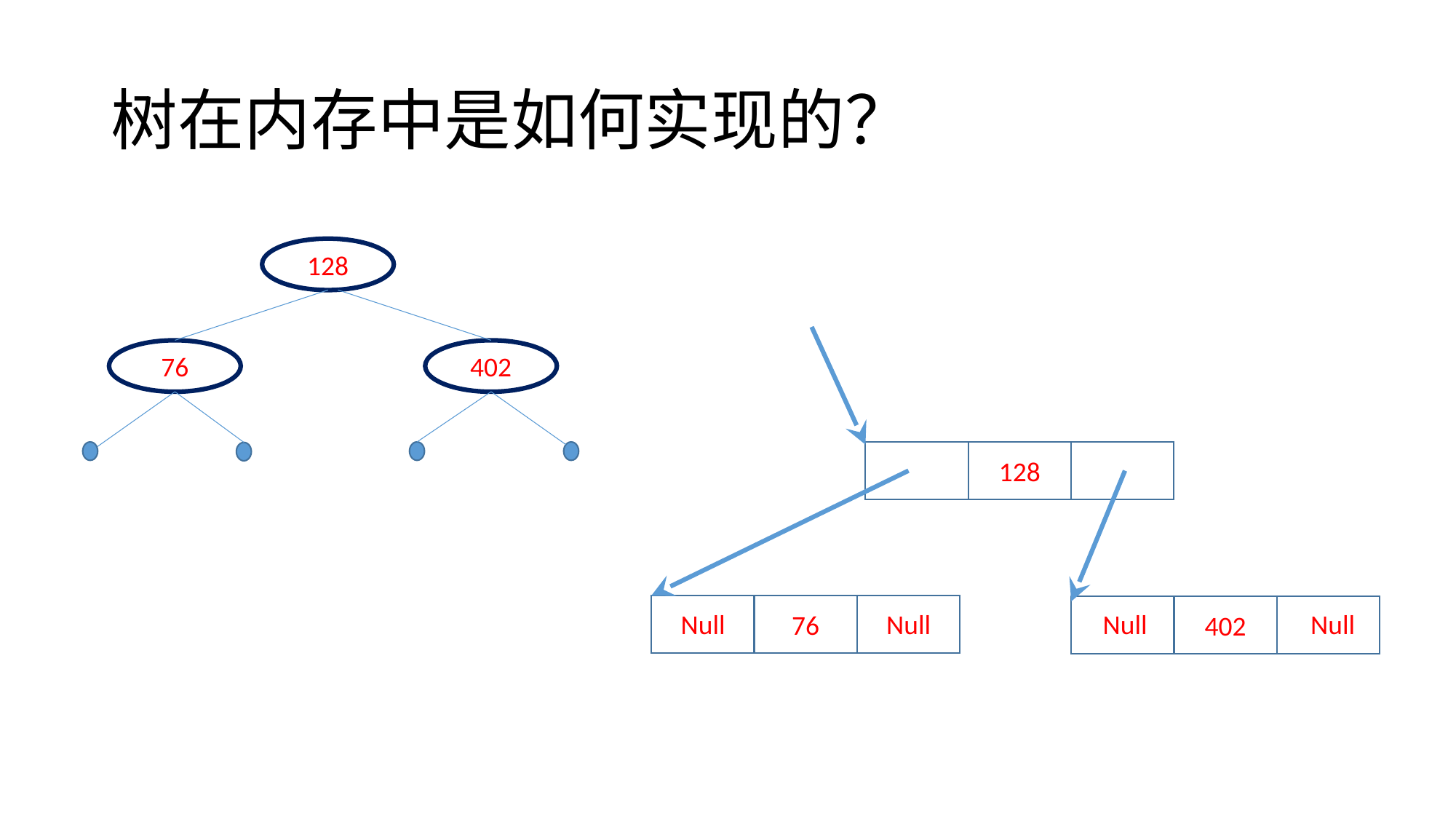

# 树在内存中是如何实现的？
128
76
402

128

76

402

Null
Null
Null
Null